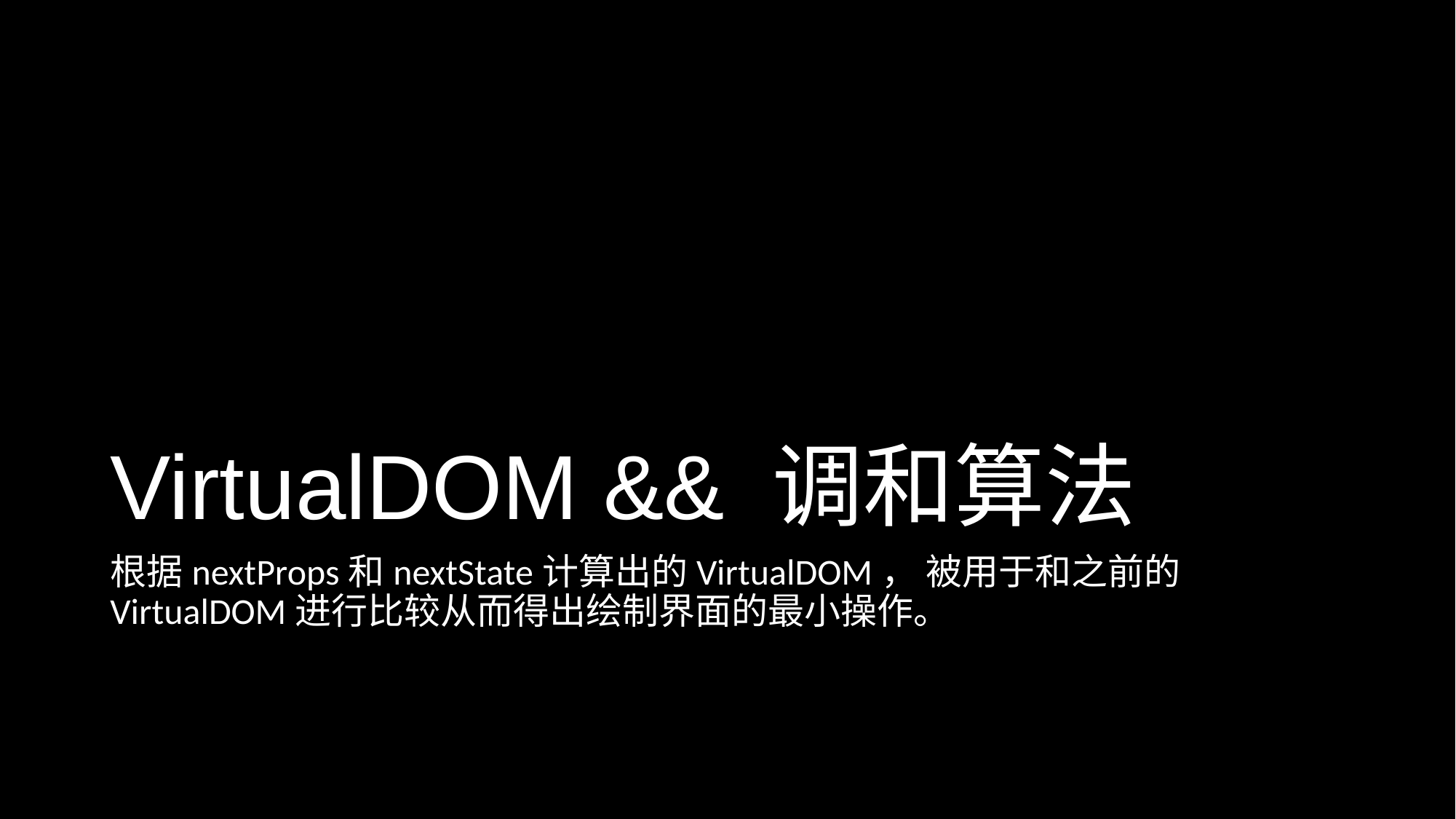

# VirtualDOM && 调和算法
根据nextProps和nextState计算出的VirtualDOM， 被用于和之前的VirtualDOM进行比较从而得出绘制界面的最小操作。